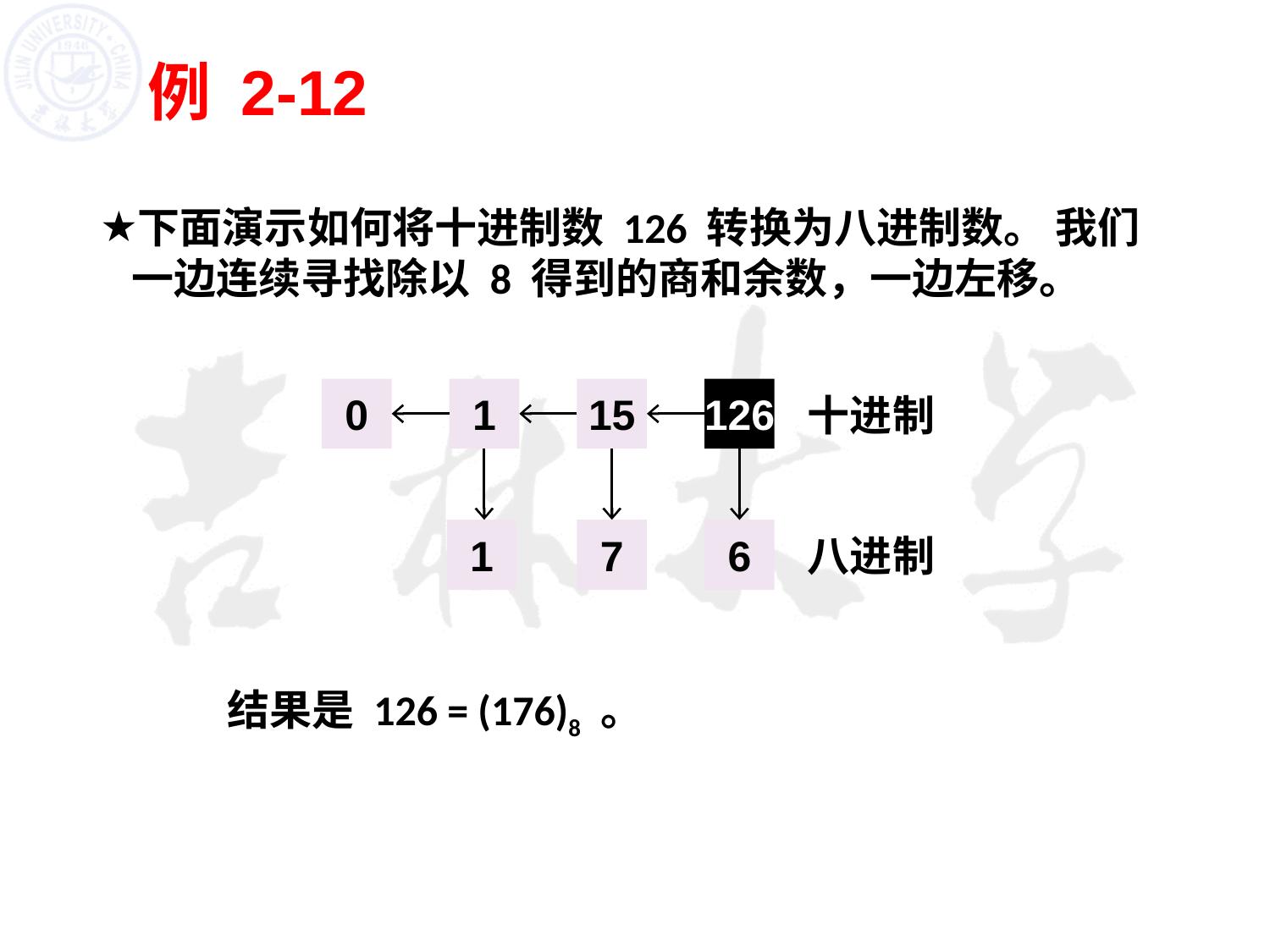

# 例 2-12
下面演示如何将十进制数 126 转换为八进制数。 我们一边连续寻找除以 8 得到的商和余数，一边左移。

	结果是 126 = (176)8 。

0
1
15
126
十进制
7
1
6
八进制